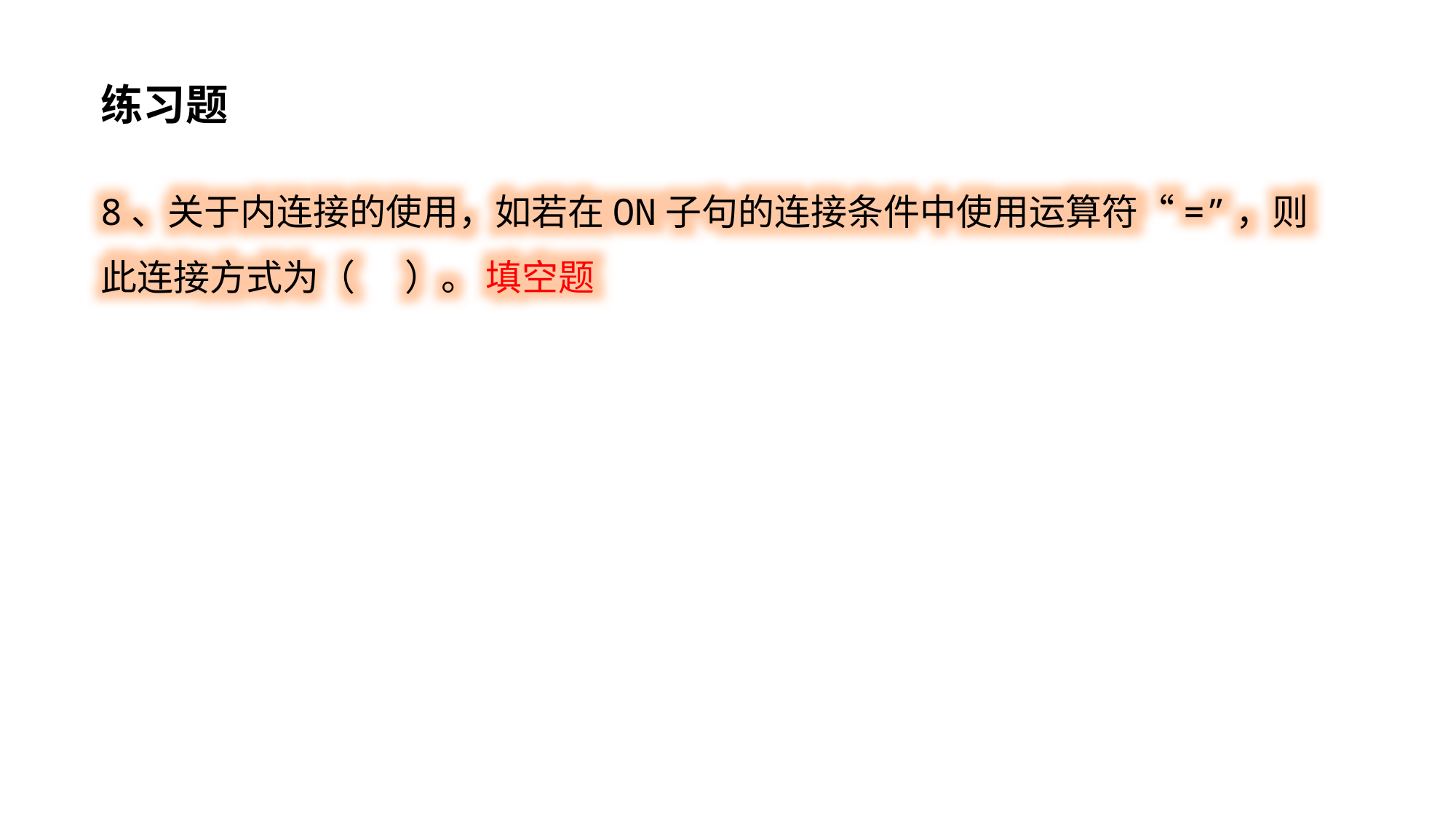

练习题
8、关于内连接的使用，如若在ON子句的连接条件中使用运算符“=”，则此连接方式为（      ）。 填空题